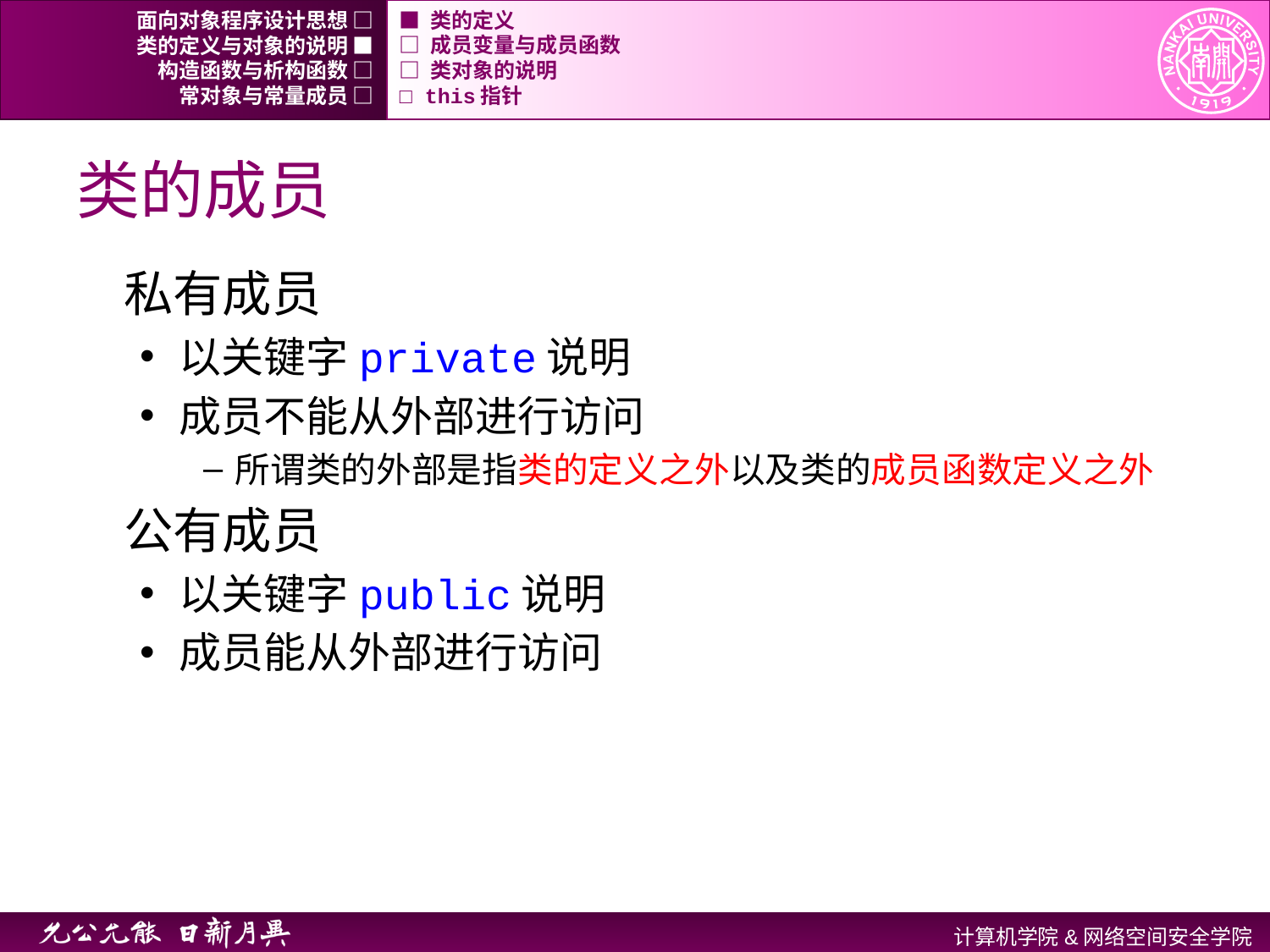

面向对象程序设计思想 □
■ 类的定义
类的定义与对象的说明 ■
□ 成员变量与成员函数
构造函数与析构函数 □
□ 类对象的说明
常对象与常量成员 □

□ this指针
# 类的成员
私有成员
以关键字private说明
成员不能从外部进行访问
所谓类的外部是指类的定义之外以及类的成员函数定义之外
公有成员
以关键字public说明
成员能从外部进行访问